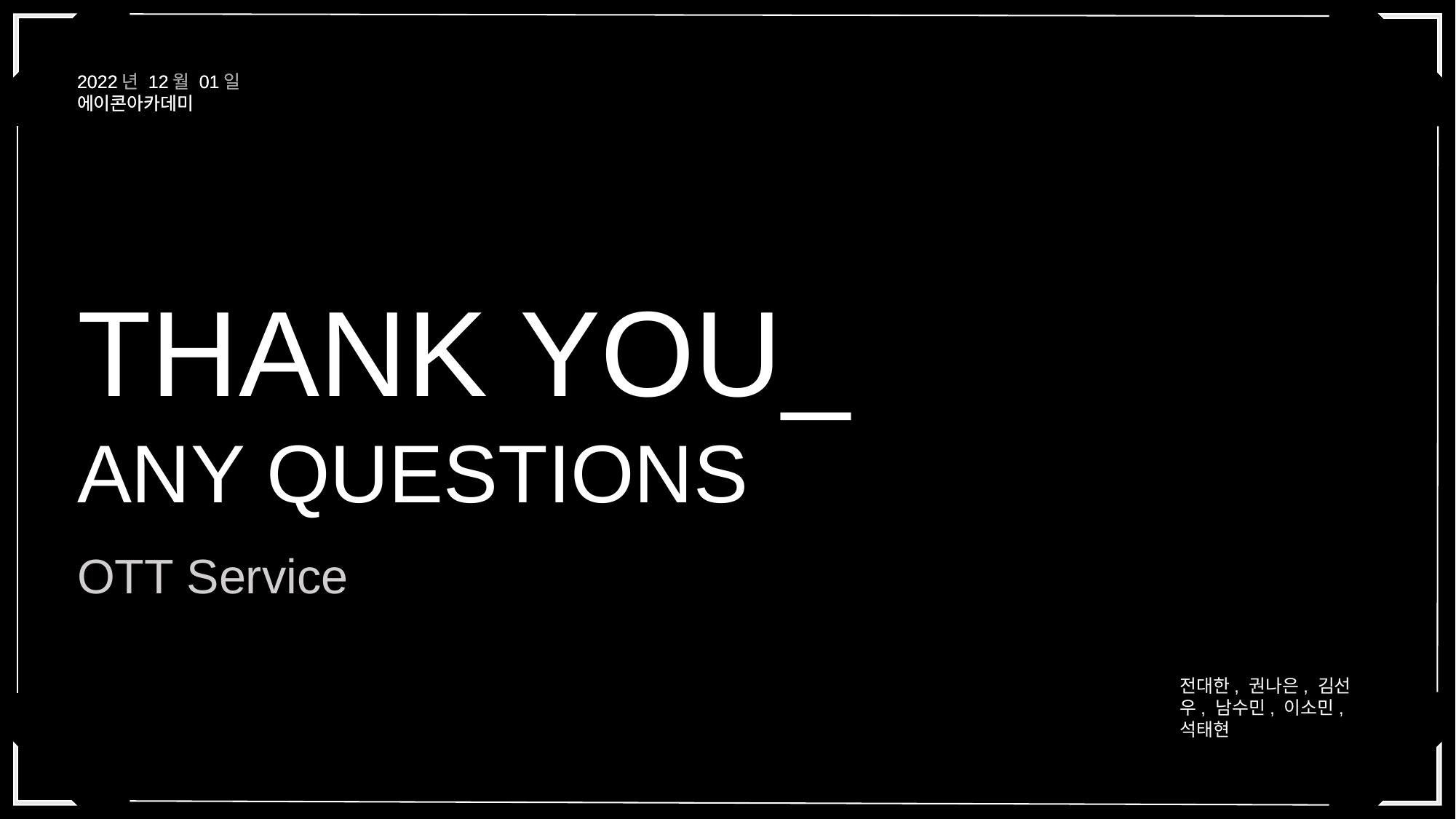

2022년 12월 01일
에이콘아카데미
2022년 12월 01일
에이콘아카데미
THANK YOU_
ANY QUESTIONS
OTT Service
전대한, 권나은, 김선우, 남수민, 이소민, 석태현